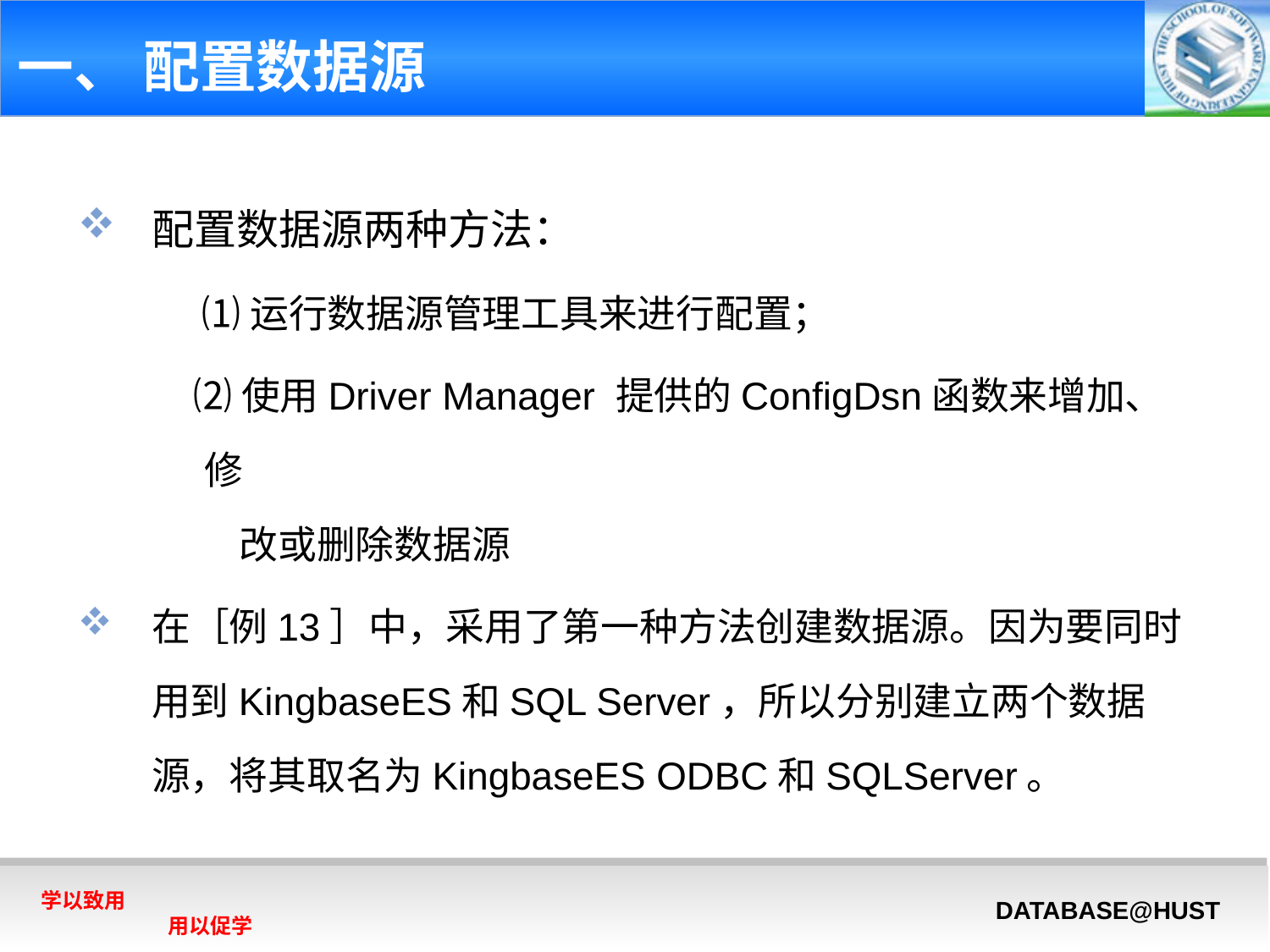

# 一、 配置数据源
配置数据源两种方法：
       ⑴运行数据源管理工具来进行配置；
      ⑵使用Driver Manager 提供的ConfigDsn函数来增加、修
    改或删除数据源
在［例13］中，采用了第一种方法创建数据源。因为要同时用到KingbaseES和SQL Server，所以分别建立两个数据源，将其取名为KingbaseES ODBC和SQLServer。